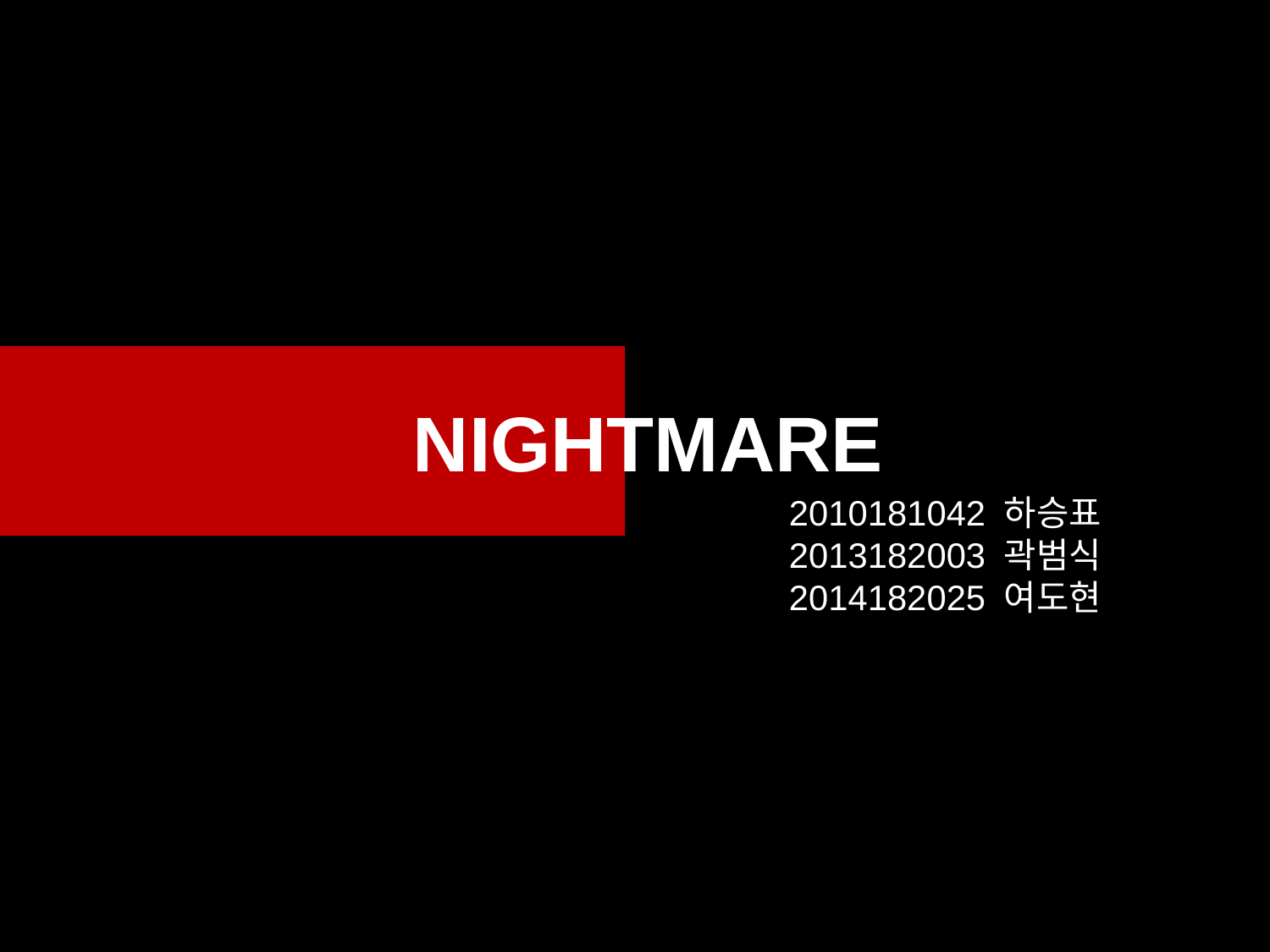

NIGHTMARE
2010181042 하승표
2013182003 곽범식
2014182025 여도현